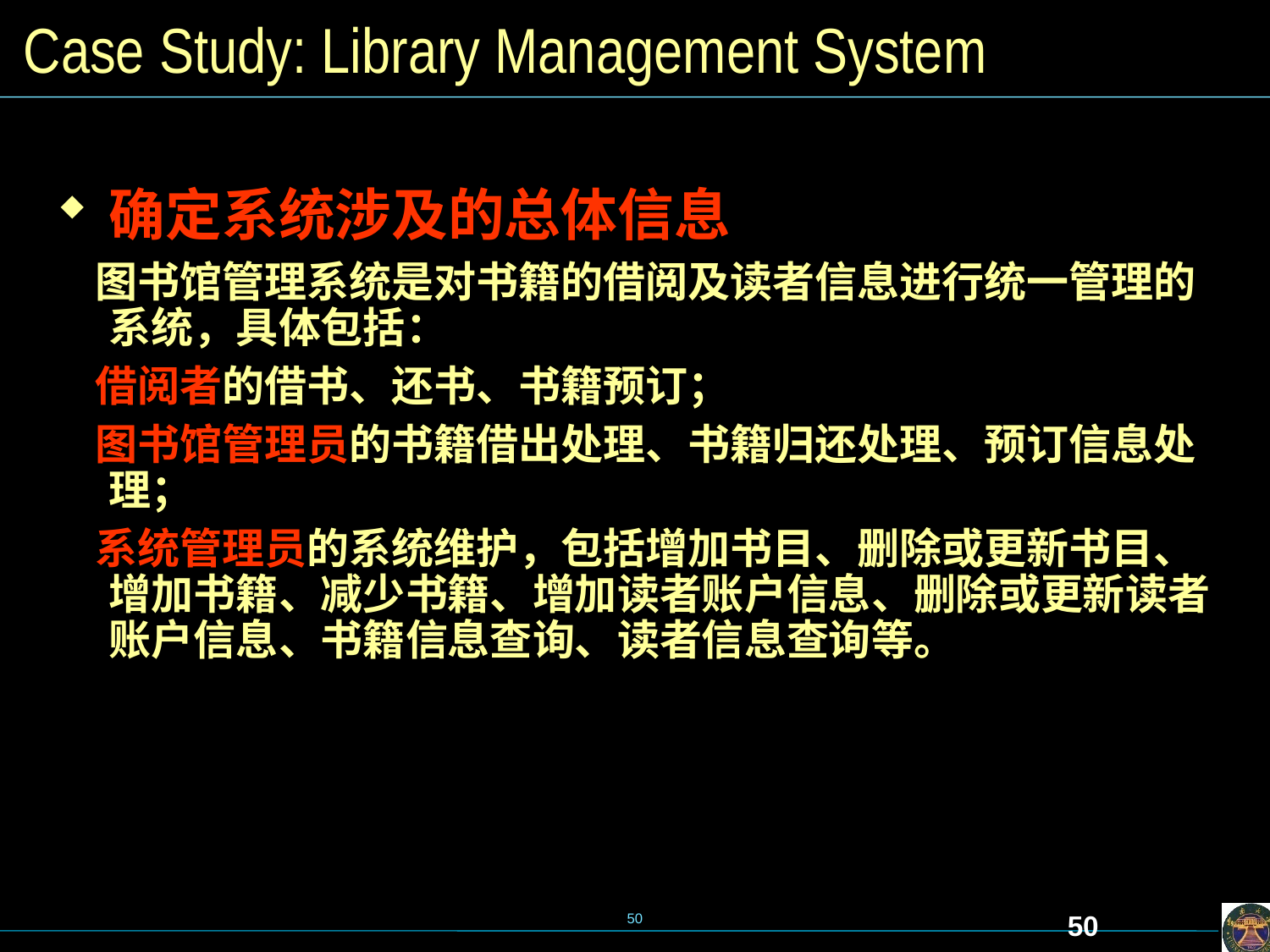

# Case Study: Library Management System
确定系统涉及的总体信息
   图书馆管理系统是对书籍的借阅及读者信息进行统一管理的系统，具体包括：
   借阅者的借书、还书、书籍预订；
   图书馆管理员的书籍借出处理、书籍归还处理、预订信息处理；
   系统管理员的系统维护，包括增加书目、删除或更新书目、增加书籍、减少书籍、增加读者账户信息、删除或更新读者账户信息、书籍信息查询、读者信息查询等。
50